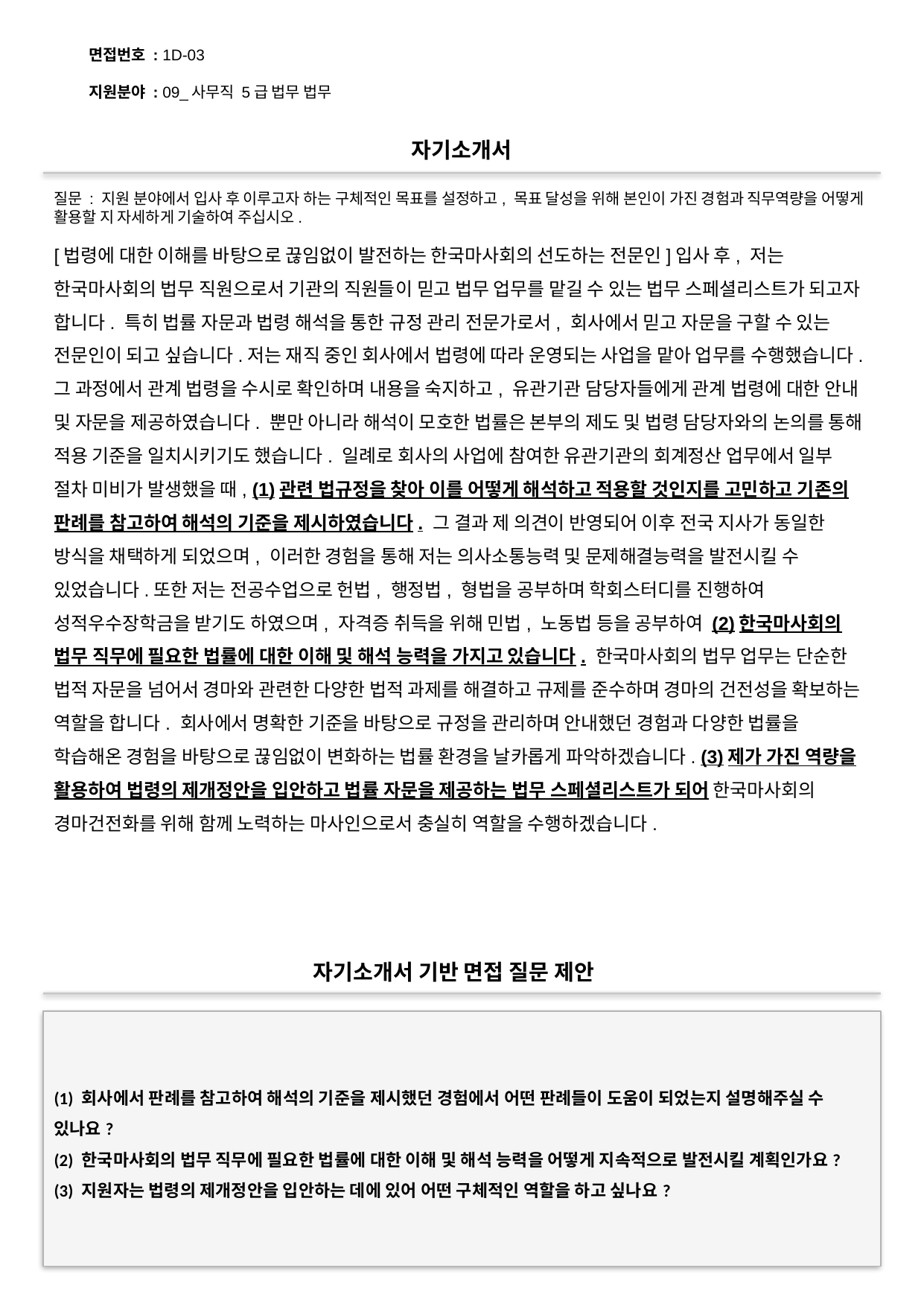

면접번호 : 1D-03

지원분야 : 09_사무직 5급 법무 법무
#

자기소개서

질문 : 지원 분야에서 입사 후 이루고자 하는 구체적인 목표를 설정하고, 목표 달성을 위해 본인이 가진 경험과 직무역량을 어떻게 활용할 지 자세하게 기술하여 주십시오.

[법령에 대한 이해를 바탕으로 끊임없이 발전하는 한국마사회의 선도하는 전문인]입사 후, 저는 한국마사회의 법무 직원으로서 기관의 직원들이 믿고 법무 업무를 맡길 수 있는 법무 스페셜리스트가 되고자 합니다. 특히 법률 자문과 법령 해석을 통한 규정 관리 전문가로서, 회사에서 믿고 자문을 구할 수 있는 전문인이 되고 싶습니다.저는 재직 중인 회사에서 법령에 따라 운영되는 사업을 맡아 업무를 수행했습니다. 그 과정에서 관계 법령을 수시로 확인하며 내용을 숙지하고, 유관기관 담당자들에게 관계 법령에 대한 안내 및 자문을 제공하였습니다. 뿐만 아니라 해석이 모호한 법률은 본부의 제도 및 법령 담당자와의 논의를 통해 적용 기준을 일치시키기도 했습니다. 일례로 회사의 사업에 참여한 유관기관의 회계정산 업무에서 일부 절차 미비가 발생했을 때, (1)관련 법규정을 찾아 이를 어떻게 해석하고 적용할 것인지를 고민하고 기존의 판례를 참고하여 해석의 기준을 제시하였습니다. 그 결과 제 의견이 반영되어 이후 전국 지사가 동일한 방식을 채택하게 되었으며, 이러한 경험을 통해 저는 의사소통능력 및 문제해결능력을 발전시킬 수 있었습니다.또한 저는 전공수업으로 헌법, 행정법, 형법을 공부하며 학회스터디를 진행하여 성적우수장학금을 받기도 하였으며, 자격증 취득을 위해 민법, 노동법 등을 공부하여 (2)한국마사회의 법무 직무에 필요한 법률에 대한 이해 및 해석 능력을 가지고 있습니다. 한국마사회의 법무 업무는 단순한 법적 자문을 넘어서 경마와 관련한 다양한 법적 과제를 해결하고 규제를 준수하며 경마의 건전성을 확보하는 역할을 합니다. 회사에서 명확한 기준을 바탕으로 규정을 관리하며 안내했던 경험과 다양한 법률을 학습해온 경험을 바탕으로 끊임없이 변화하는 법률 환경을 날카롭게 파악하겠습니다. (3)제가 가진 역량을 활용하여 법령의 제개정안을 입안하고 법률 자문을 제공하는 법무 스페셜리스트가 되어 한국마사회의 경마건전화를 위해 함께 노력하는 마사인으로서 충실히 역할을 수행하겠습니다.

자기소개서 기반 면접 질문 제안

(1) 회사에서 판례를 참고하여 해석의 기준을 제시했던 경험에서 어떤 판례들이 도움이 되었는지 설명해주실 수 있나요?
(2) 한국마사회의 법무 직무에 필요한 법률에 대한 이해 및 해석 능력을 어떻게 지속적으로 발전시킬 계획인가요?
(3) 지원자는 법령의 제개정안을 입안하는 데에 있어 어떤 구체적인 역할을 하고 싶나요?